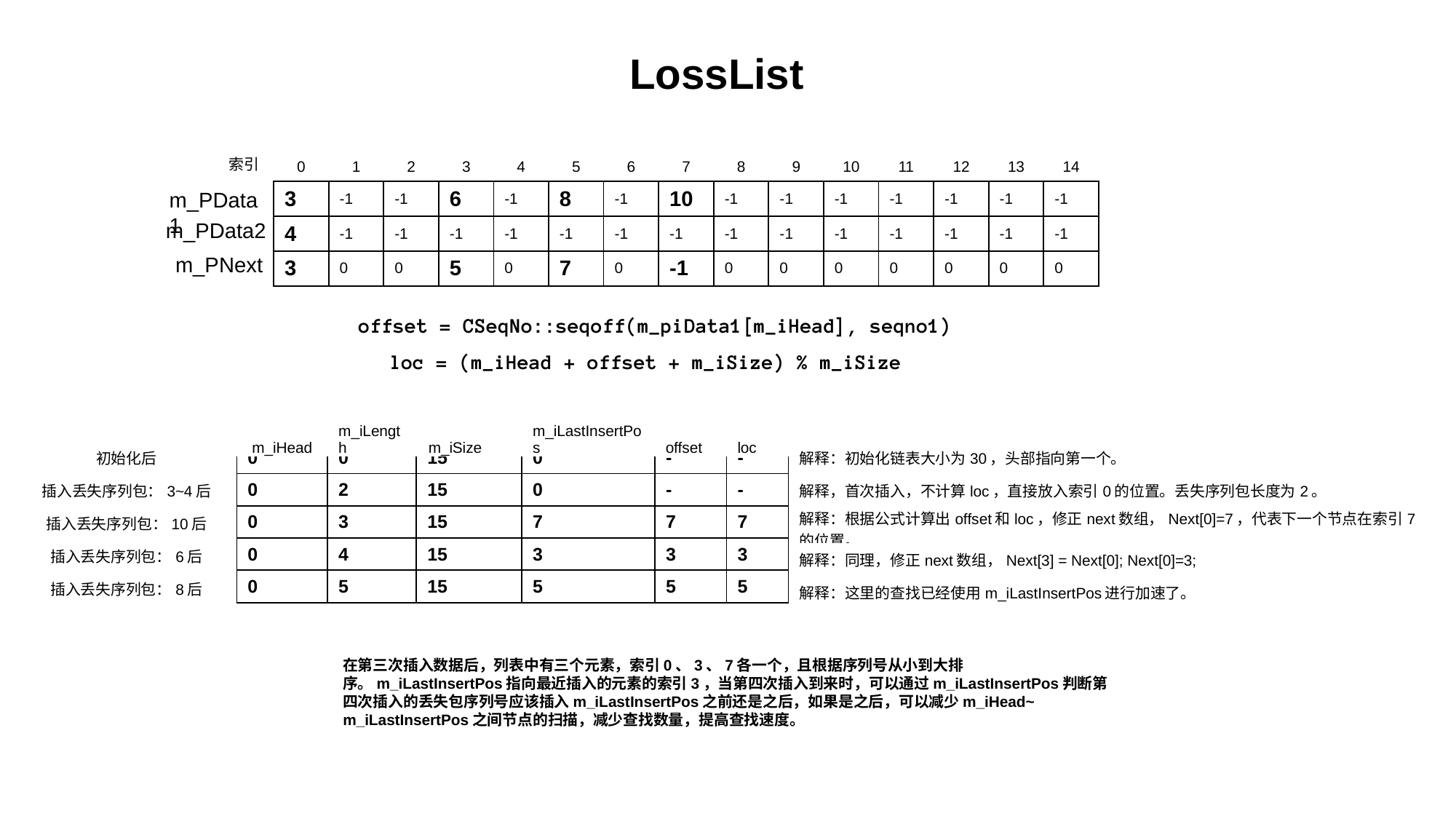

LossList
| 0 | 1 | 2 | 3 | 4 | 5 | 6 | 7 | 8 | 9 | 10 | 11 | 12 | 13 | 14 |
| --- | --- | --- | --- | --- | --- | --- | --- | --- | --- | --- | --- | --- | --- | --- |
索引
m_PData1
| 3 | -1 | -1 | 6 | -1 | 8 | -1 | 10 | -1 | -1 | -1 | -1 | -1 | -1 | -1 |
| --- | --- | --- | --- | --- | --- | --- | --- | --- | --- | --- | --- | --- | --- | --- |
| 4 | -1 | -1 | -1 | -1 | -1 | -1 | -1 | -1 | -1 | -1 | -1 | -1 | -1 | -1 |
| 3 | 0 | 0 | 5 | 0 | 7 | 0 | -1 | 0 | 0 | 0 | 0 | 0 | 0 | 0 |
m_PData2
m_PNext
offset = CSeqNo::seqoff(m_piData1[m_iHead], seqno1)
loc = (m_iHead + offset + m_iSize) % m_iSize
| m\_iHead | m\_iLength | m\_iSize | m\_iLastInsertPos | offset | loc |
| --- | --- | --- | --- | --- | --- |
| 初始化后 |
| --- |
| 插入丢失序列包：3~4后 |
| 插入丢失序列包：10后 |
| 插入丢失序列包：6后 |
| 插入丢失序列包：8后 |
| 解释：初始化链表大小为30，头部指向第一个。 |
| --- |
| 解释，首次插入，不计算loc，直接放入索引0的位置。丢失序列包长度为2。 |
| 解释：根据公式计算出offset和loc，修正next数组，Next[0]=7，代表下一个节点在索引7的位置。 |
| 解释：同理，修正next数组，Next[3] = Next[0]; Next[0]=3; |
| 解释：这里的查找已经使用m\_iLastInsertPos进行加速了。 |
| 0 | 0 | 15 | 0 | - | - |
| --- | --- | --- | --- | --- | --- |
| 0 | 2 | 15 | 0 | - | - |
| 0 | 3 | 15 | 7 | 7 | 7 |
| 0 | 4 | 15 | 3 | 3 | 3 |
| 0 | 5 | 15 | 5 | 5 | 5 |
在第三次插入数据后，列表中有三个元素，索引0、3、7各一个，且根据序列号从小到大排序。m_iLastInsertPos指向最近插入的元素的索引3，当第四次插入到来时，可以通过m_iLastInsertPos判断第四次插入的丢失包序列号应该插入m_iLastInsertPos之前还是之后，如果是之后，可以减少m_iHead~ m_iLastInsertPos之间节点的扫描，减少查找数量，提高查找速度。